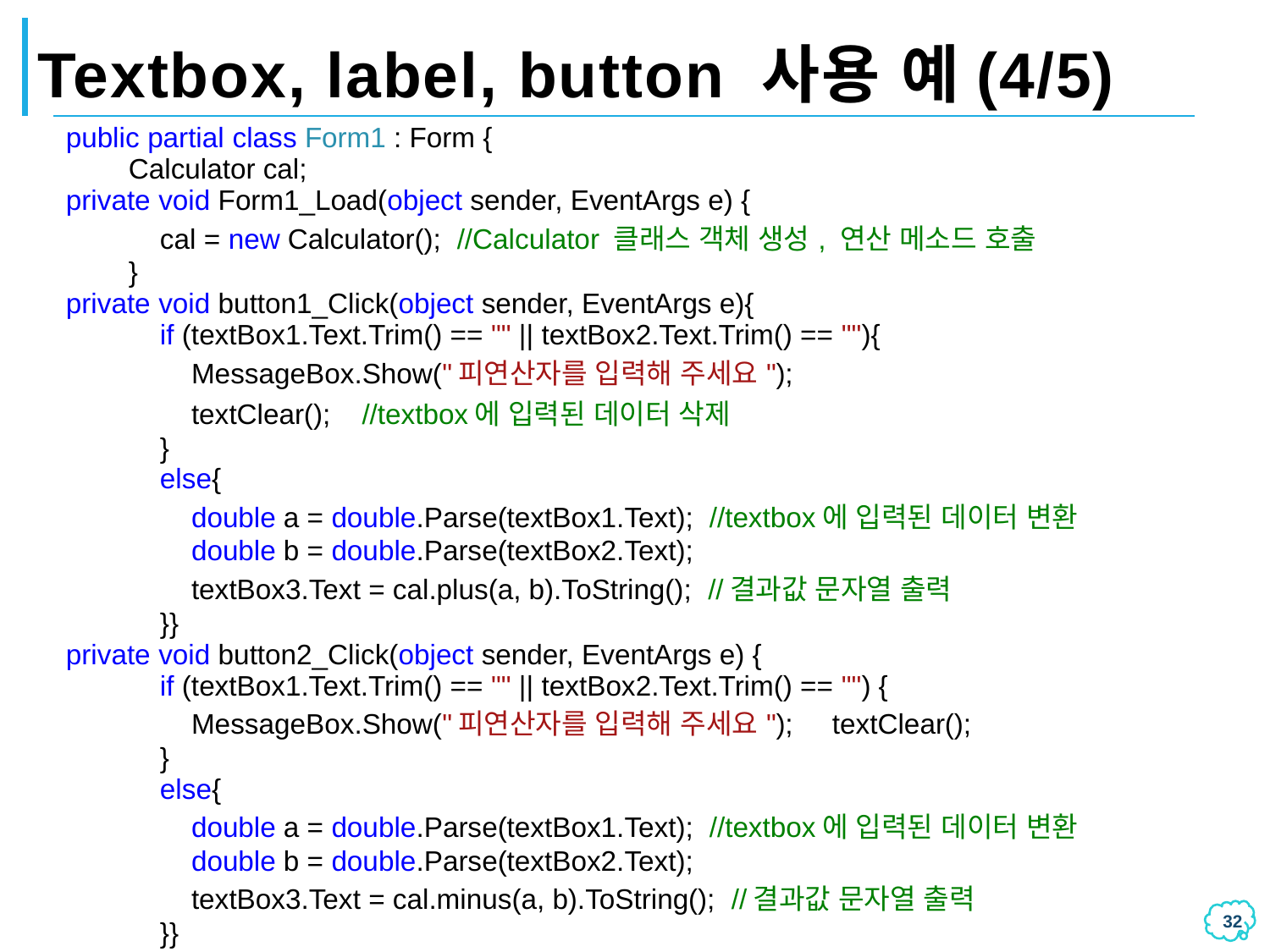

# Textbox, label, button 사용 예(4/5)
| public partial class Form1 : Form { Calculator cal; private void Form1\_Load(object sender, EventArgs e) { cal = new Calculator(); //Calculator 클래스 객체 생성, 연산 메소드 호출 } private void button1\_Click(object sender, EventArgs e){ if (textBox1.Text.Trim() == "" || textBox2.Text.Trim() == ""){ MessageBox.Show("피연산자를 입력해 주세요"); textClear(); //textbox에 입력된 데이터 삭제 } else{ double a = double.Parse(textBox1.Text); //textbox에 입력된 데이터 변환 double b = double.Parse(textBox2.Text); textBox3.Text = cal.plus(a, b).ToString(); //결과값 문자열 출력 }} private void button2\_Click(object sender, EventArgs e) { if (textBox1.Text.Trim() == "" || textBox2.Text.Trim() == "") { MessageBox.Show("피연산자를 입력해 주세요"); textClear(); } else{ double a = double.Parse(textBox1.Text); //textbox에 입력된 데이터 변환 double b = double.Parse(textBox2.Text); textBox3.Text = cal.minus(a, b).ToString(); //결과값 문자열 출력 }} |
| --- |
32